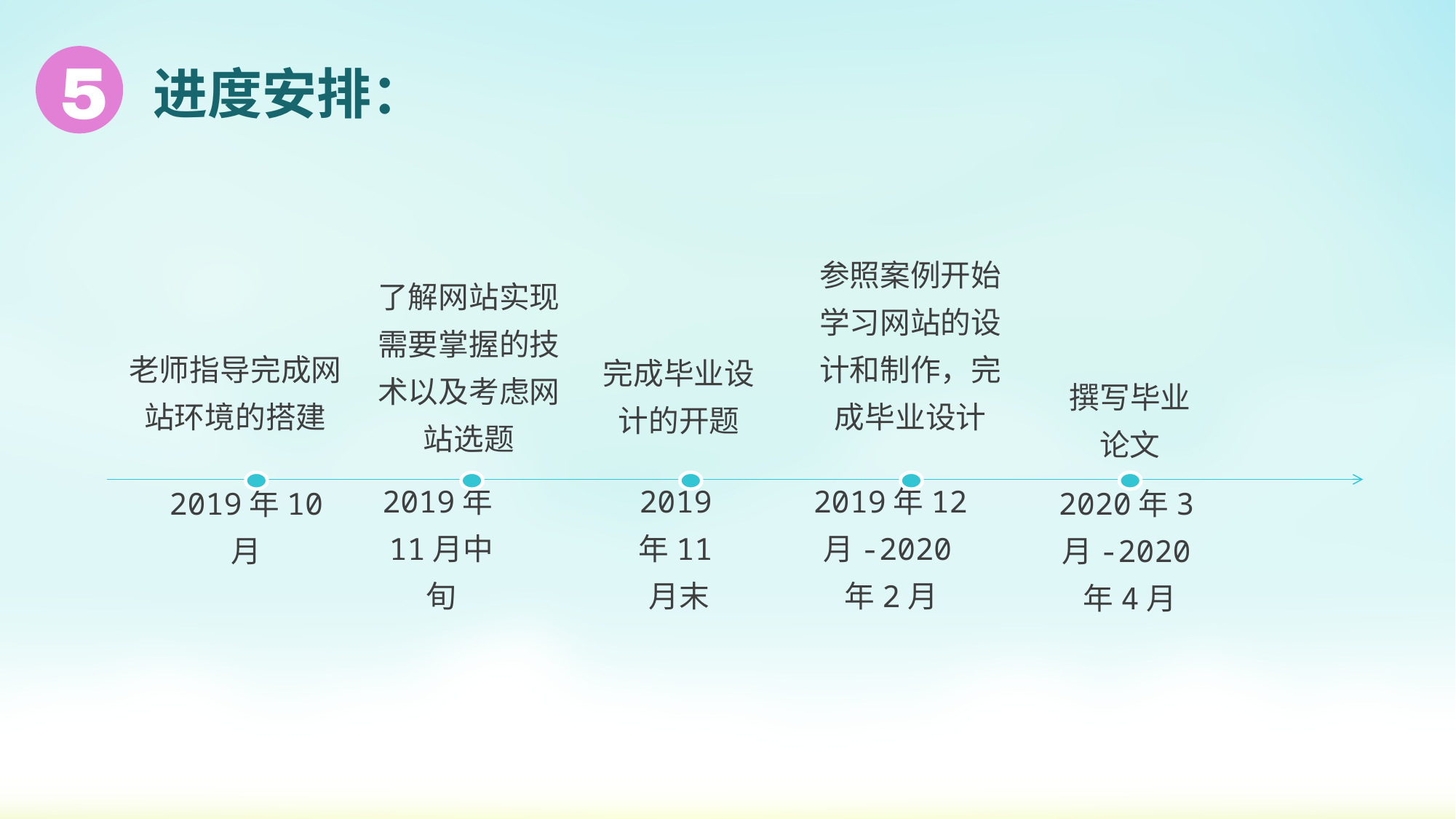

5
进度安排：
参照案例开始学习网站的设计和制作，完成毕业设计
了解网站实现需要掌握的技术以及考虑网站选题
老师指导完成网站环境的搭建
完成毕业设计的开题
撰写毕业论文

2019年10月
2019年11月中旬
2019年11月末
2019年12月-2020年2月
2020年3月-2020年4月